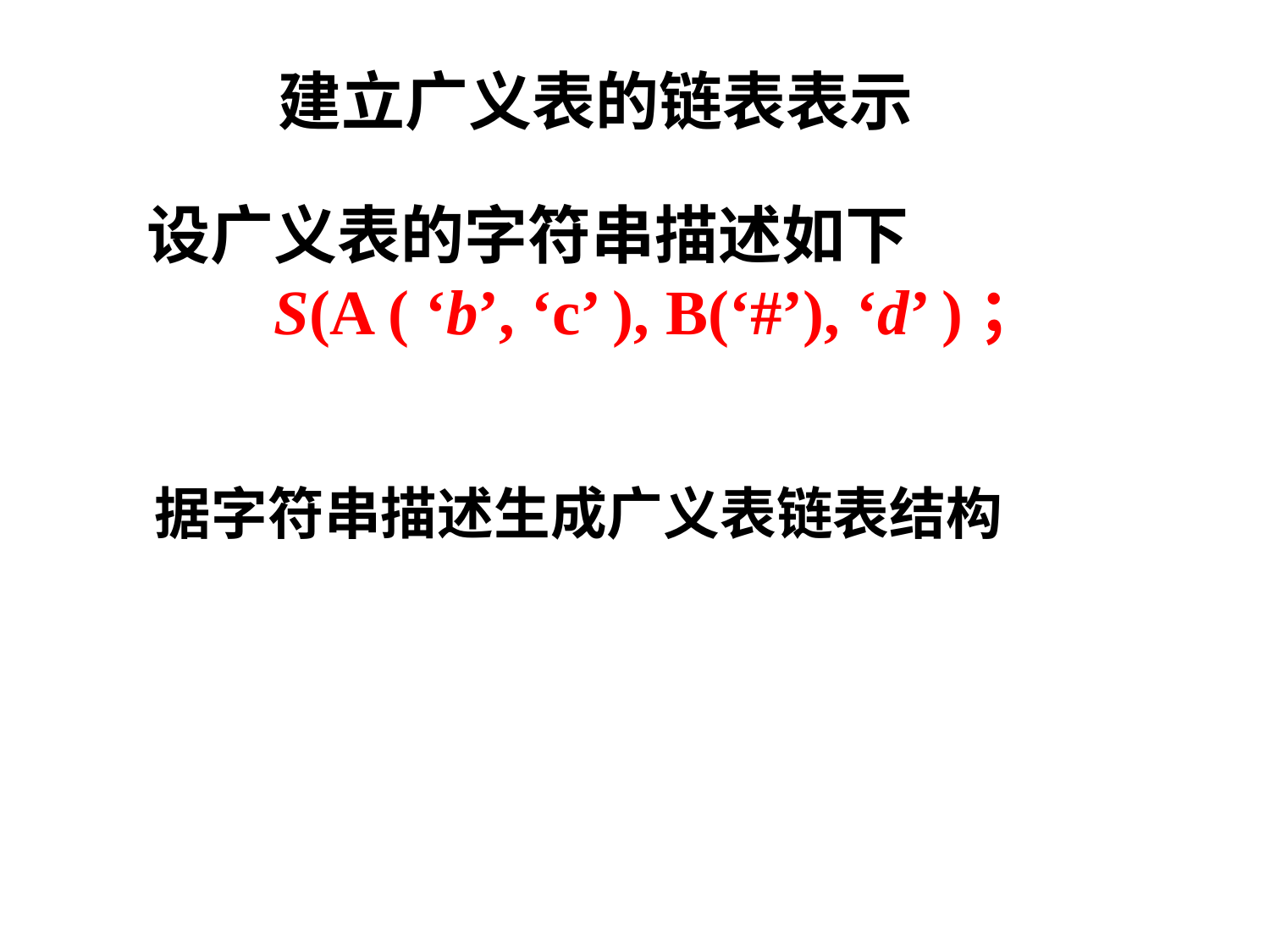

# 建立广义表的链表表示
设广义表的字符串描述如下
        S(A ( ‘b’, ‘c’ ), B(‘#’), ‘d’ )；
据字符串描述生成广义表链表结构